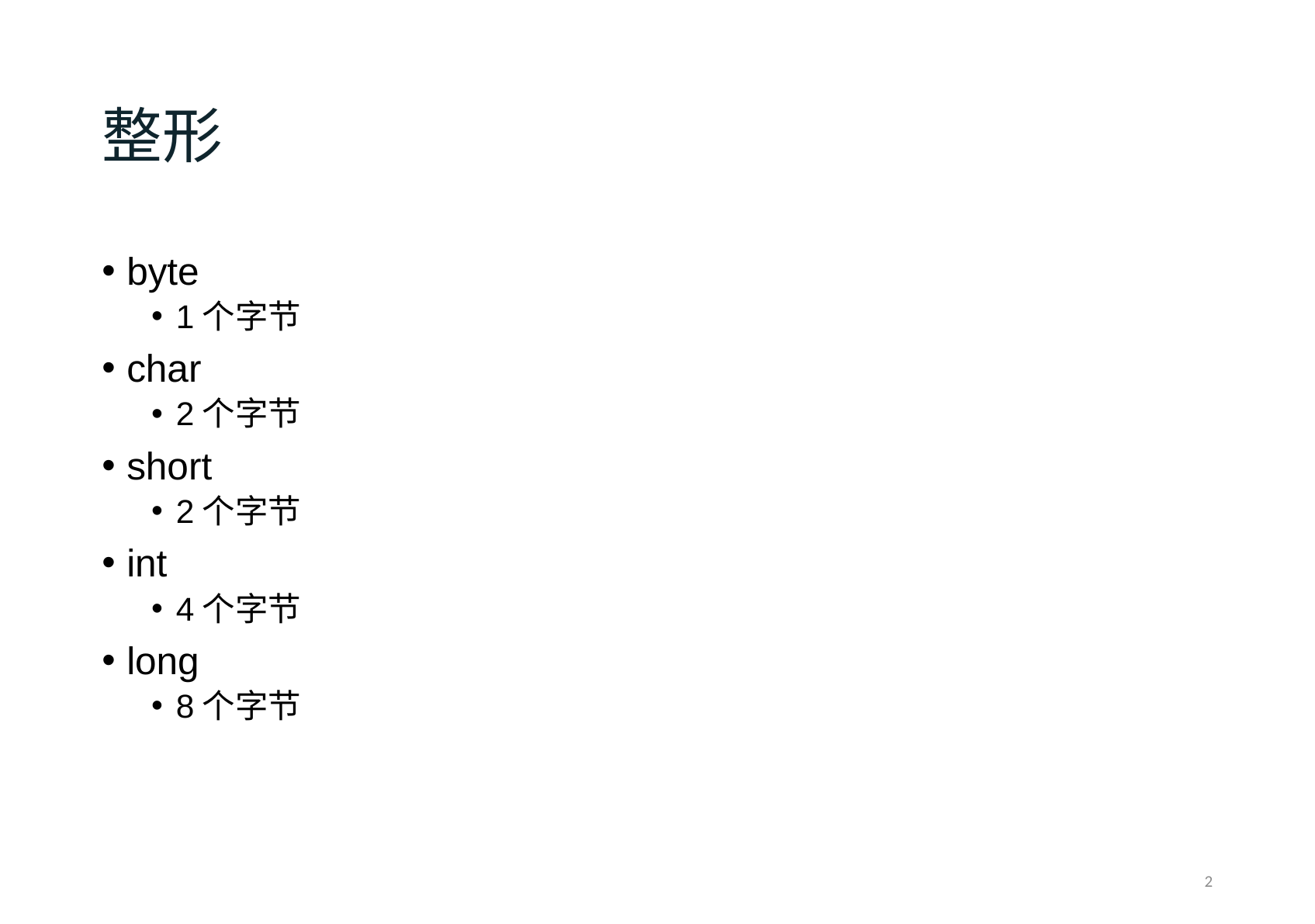

# 整形
byte
1个字节
char
2个字节
short
2个字节
int
4个字节
long
8个字节

2